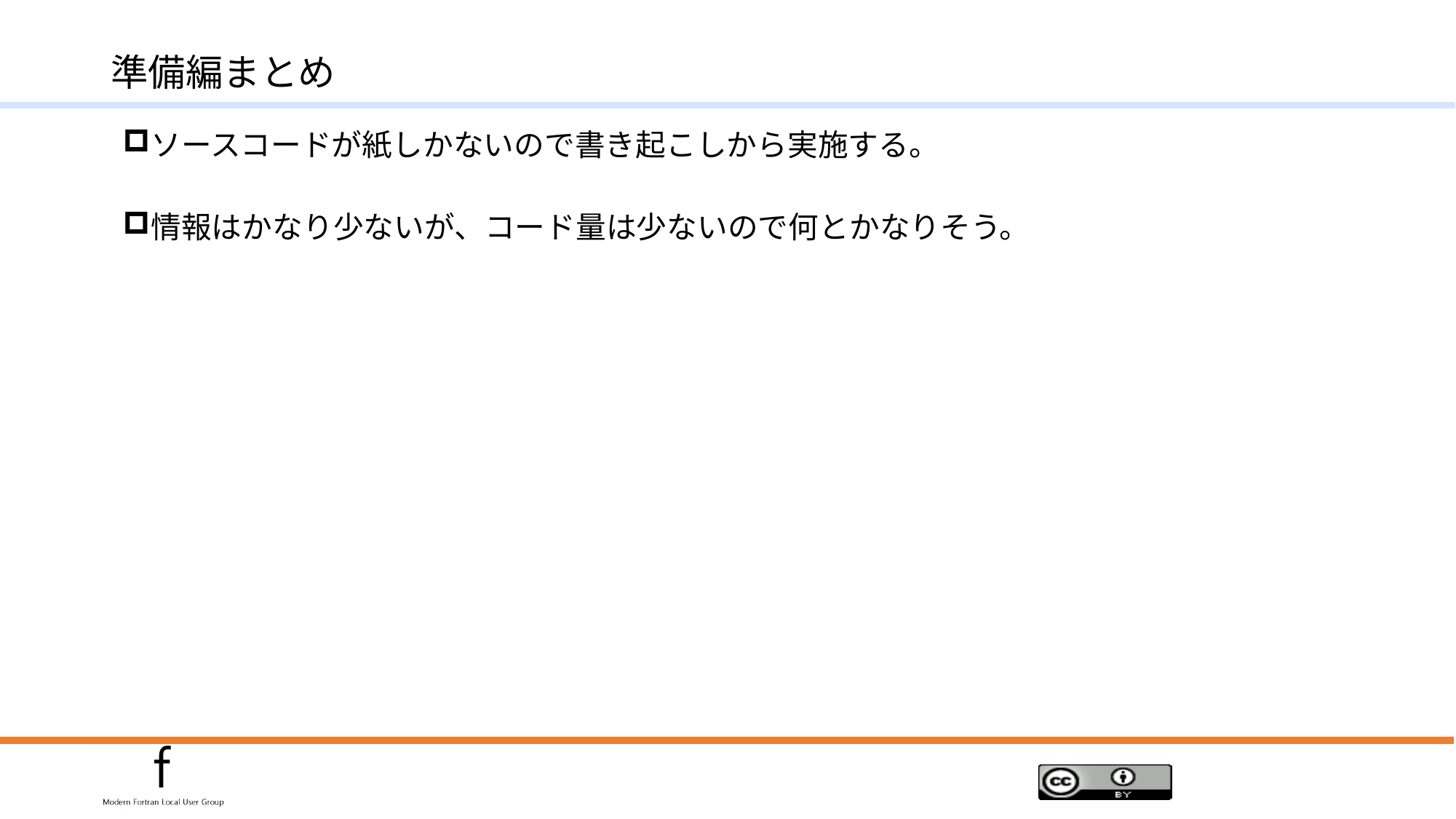

# 準備編まとめ
ソースコードが紙しかないので書き起こしから実施する。

情報はかなり少ないが、コード量は少ないので何とかなりそう。